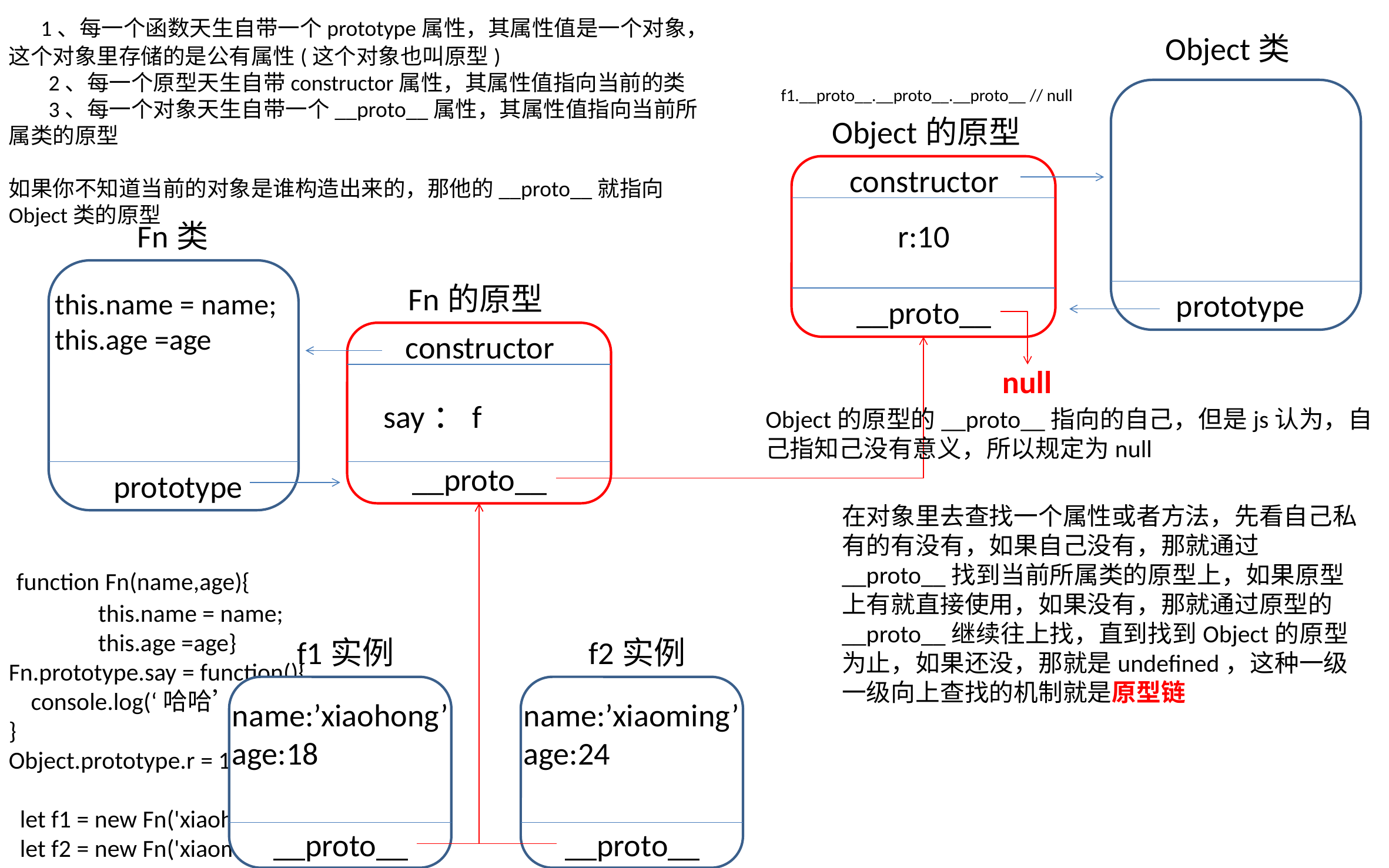

1、每一个函数天生自带一个prototype属性，其属性值是一个对象，这个对象里存储的是公有属性(这个对象也叫原型)
        2、每一个原型天生自带constructor属性，其属性值指向当前的类
        3、每一个对象天生自带一个__proto__属性，其属性值指向当前所属类的原型

如果你不知道当前的对象是谁构造出来的，那他的__proto__就指向Object类的原型

Object类
f1.__proto__.__proto__.__proto__ // null

Object的原型

constructor
Fn类
r:10

Fn的原型
 this.name = name;
 this.age =age

prototype
__proto__

constructor
null
say：f
Object的原型的__proto__指向的自己，但是js认为，自己指知己没有意义，所以规定为null
__proto__
prototype
在对象里去查找一个属性或者方法，先看自己私有的有没有，如果自己没有，那就通过__proto__找到当前所属类的原型上，如果原型上有就直接使用，如果没有，那就通过原型的__proto__继续往上找，直到找到Object的原型为止，如果还没，那就是undefined，这种一级一级向上查找的机制就是原型链
 function Fn(name,age){
                this.name = name;
                this.age =age}
Fn.prototype.say = function(){
    console.log(‘哈哈’)
}
Object.prototype.r = 10;
  let f1 = new Fn('xiaohong', 18);
  let f2 = new Fn('xiaoming', 24);
Console.log(f1.r)
  f1.say() // ‘哈哈’
Fn.prototype.constructor // Fn
f1.__proto__.constructor  ===  Fn
f1实例
f2实例

name:’xiaohong’
age:18
name:’xiaoming’
age:24
__proto__
__proto__